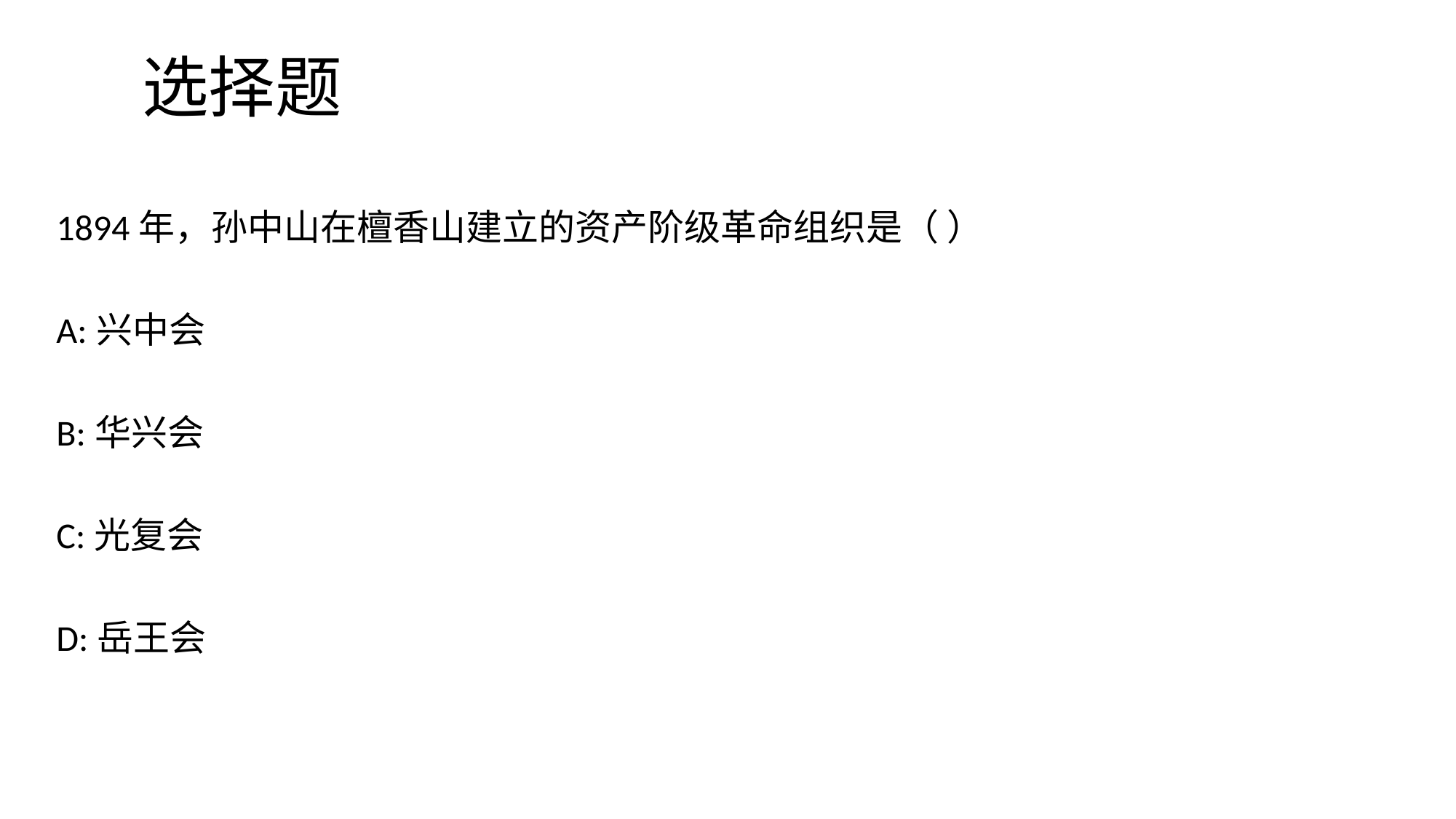

# 选择题
1894年，孙中山在檀香山建立的资产阶级革命组织是（ ）
A:兴中会
B:华兴会
C:光复会
D:岳王会